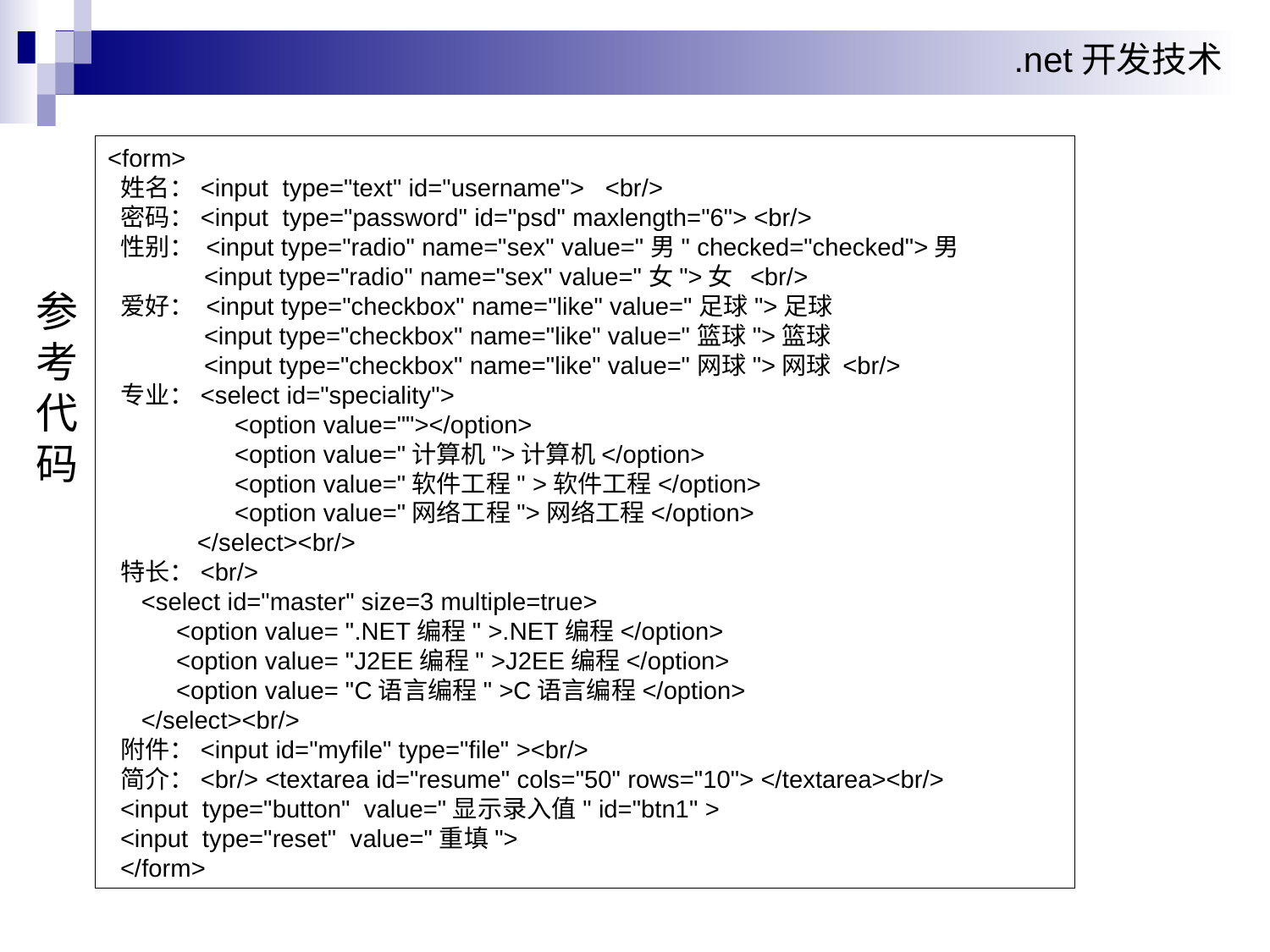

<form>
姓名：<input  type="text" id="username">   <br/>
密码：<input  type="password" id="psd" maxlength="6"> <br/>
性别： <input type="radio" name="sex" value="男" checked="checked">男
            <input type="radio" name="sex" value="女">女  <br/>
爱好： <input type="checkbox" name="like" value="足球">足球
            <input type="checkbox" name="like" value="篮球">篮球
            <input type="checkbox" name="like" value="网球">网球 <br/>
专业：<select id="speciality">
        	<option value=""></option>
        	<option value="计算机">计算机</option>
        	<option value="软件工程" >软件工程</option>
        	<option value="网络工程">网络工程</option>
           </select><br/>
特长：<br/>
   <select id="master" size=3 multiple=true>
        <option value= ".NET编程" >.NET编程</option>
        <option value= "J2EE编程" >J2EE编程</option>
        <option value= "C语言编程" >C语言编程</option>
   </select><br/>
附件：<input id="myfile" type="file" ><br/>
简介：<br/> <textarea id="resume" cols="50" rows="10"> </textarea><br/>
<input  type="button"  value="显示录入值" id="btn1" >
<input  type="reset"  value="重填">
</form>
参考代码